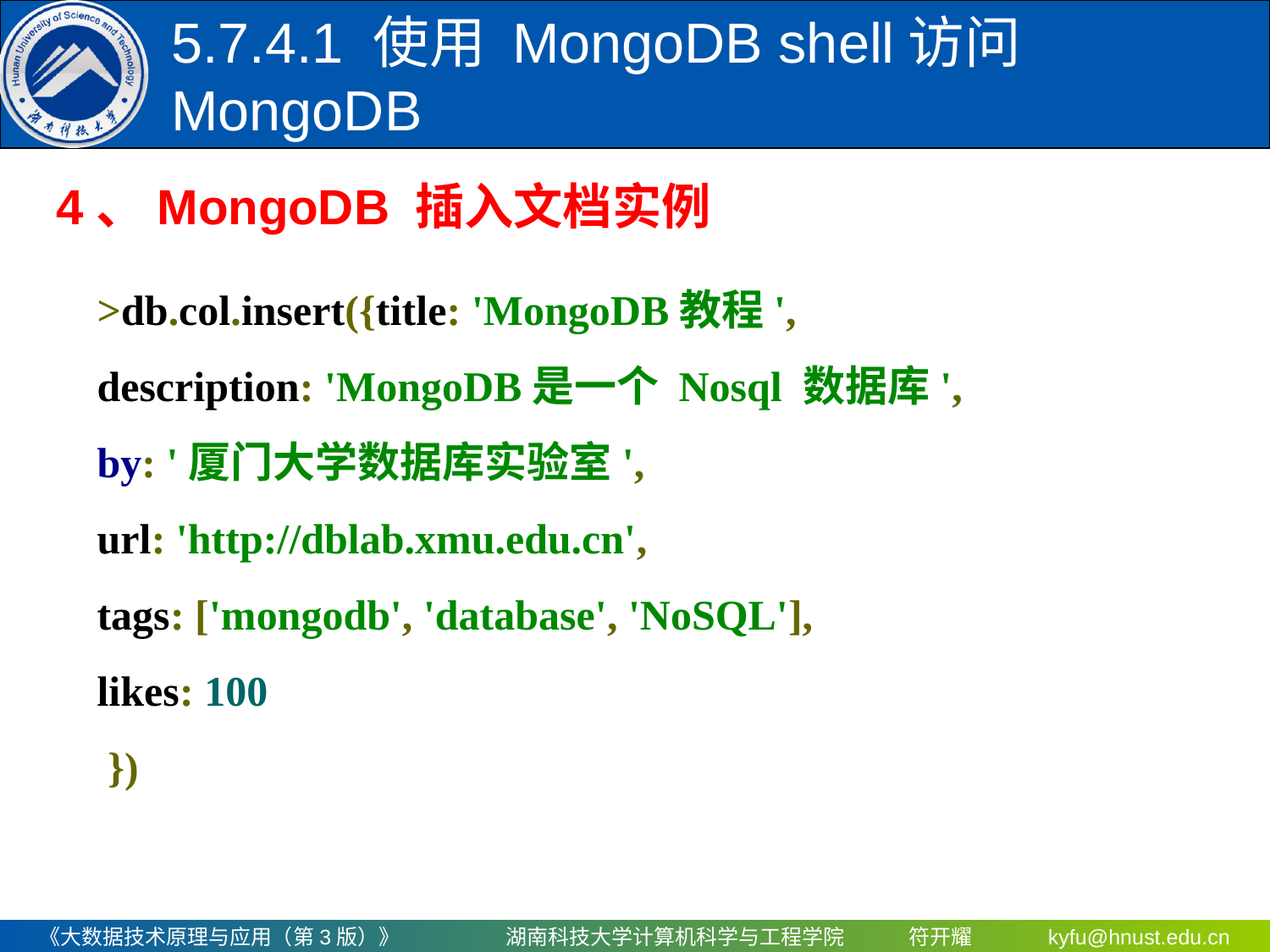

5.7.4.1 使用 MongoDB shell访问MongoDB
4、MongoDB 插入文档实例
>db.col.insert({title: 'MongoDB教程',
description: 'MongoDB是一个 Nosql 数据库',
by: '厦门大学数据库实验室',
url: 'http://dblab.xmu.edu.cn',
tags: ['mongodb', 'database', 'NoSQL'],
likes: 100
 })